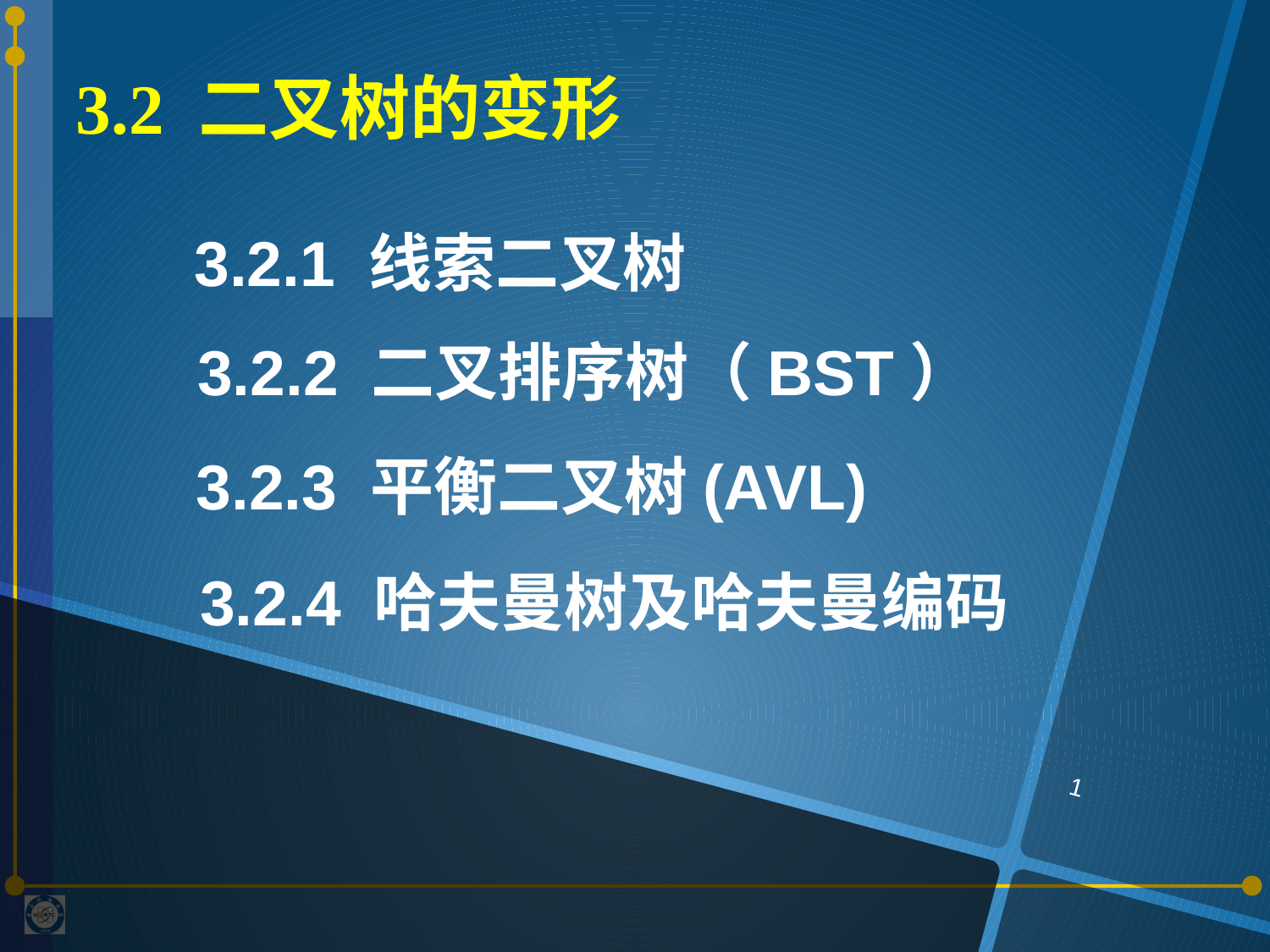

3.2 二叉树的变形
3.2.1 线索二叉树
3.2.2 二叉排序树（BST）
3.2.3 平衡二叉树(AVL)
 3.2.4 哈夫曼树及哈夫曼编码
1